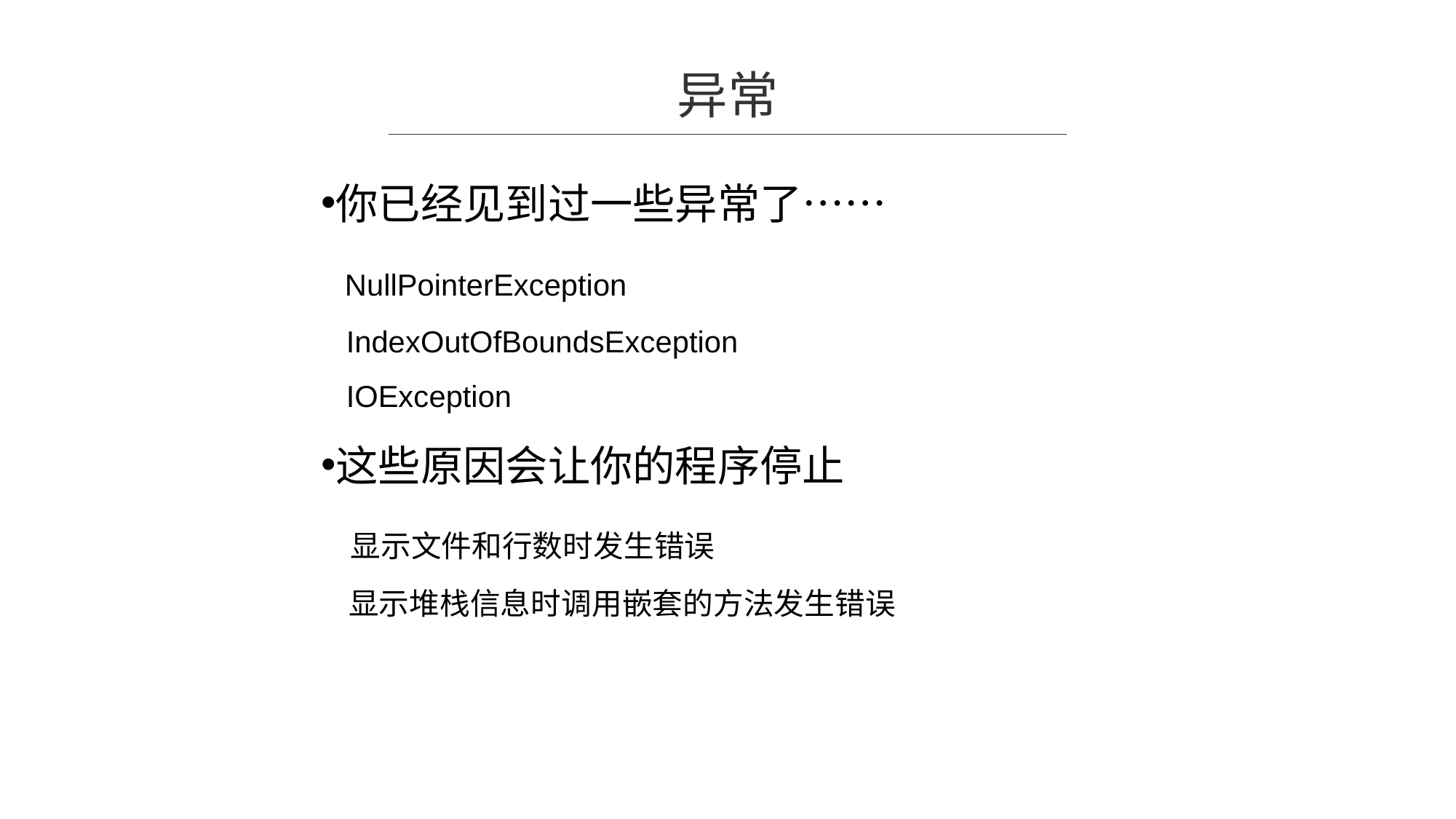

异常
你已经见到过一些异常了……
  NullPointerException
   IndexOutOfBoundsException
   IOException
这些原因会让你的程序停止
  显示文件和行数时发生错误
   显示堆栈信息时调用嵌套的方法发生错误